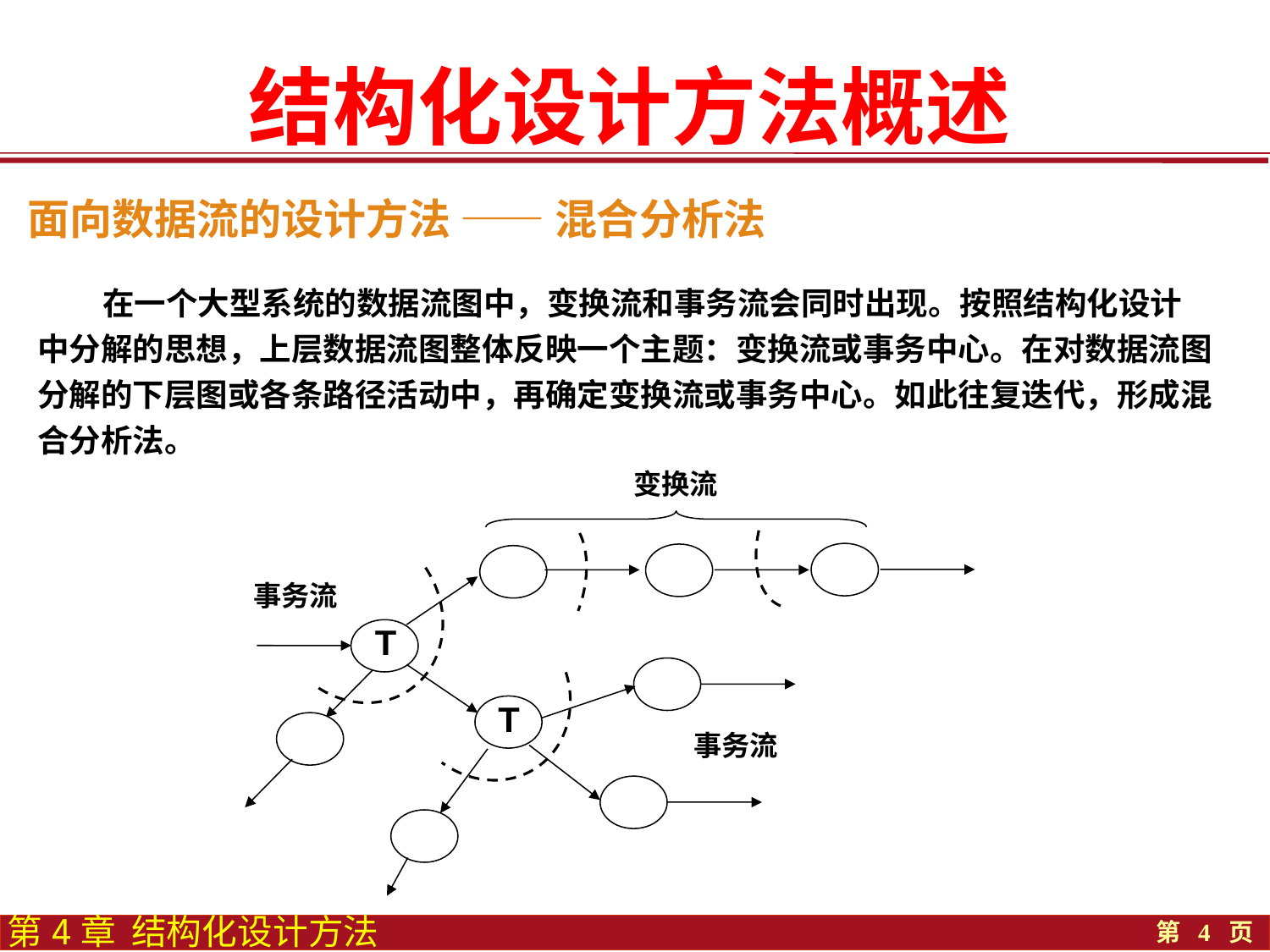

结构化设计方法概述
面向数据流的设计方法 —— 混合分析法
        在一个大型系统的数据流图中，变换流和事务流会同时出现。按照结构化设计中分解的思想，上层数据流图整体反映一个主题：变换流或事务中心。在对数据流图分解的下层图或各条路径活动中，再确定变换流或事务中心。如此往复迭代，形成混合分析法。

变换流

事务流

T

T

事务流